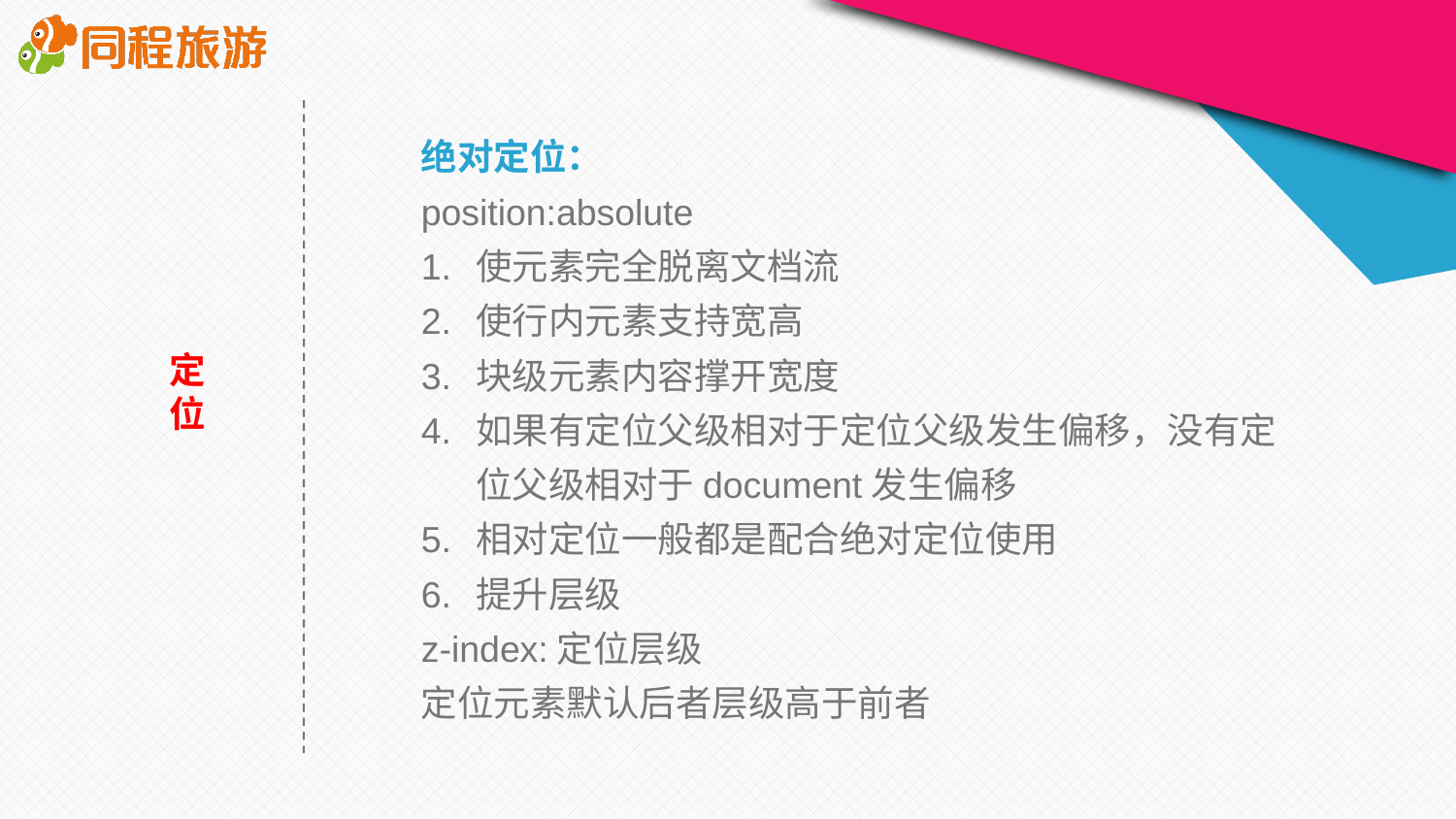

绝对定位：
position:absolute
使元素完全脱离文档流
使行内元素支持宽高
块级元素内容撑开宽度
如果有定位父级相对于定位父级发生偏移，没有定位父级相对于document发生偏移
相对定位一般都是配合绝对定位使用
提升层级
z-index:定位层级
定位元素默认后者层级高于前者
定位